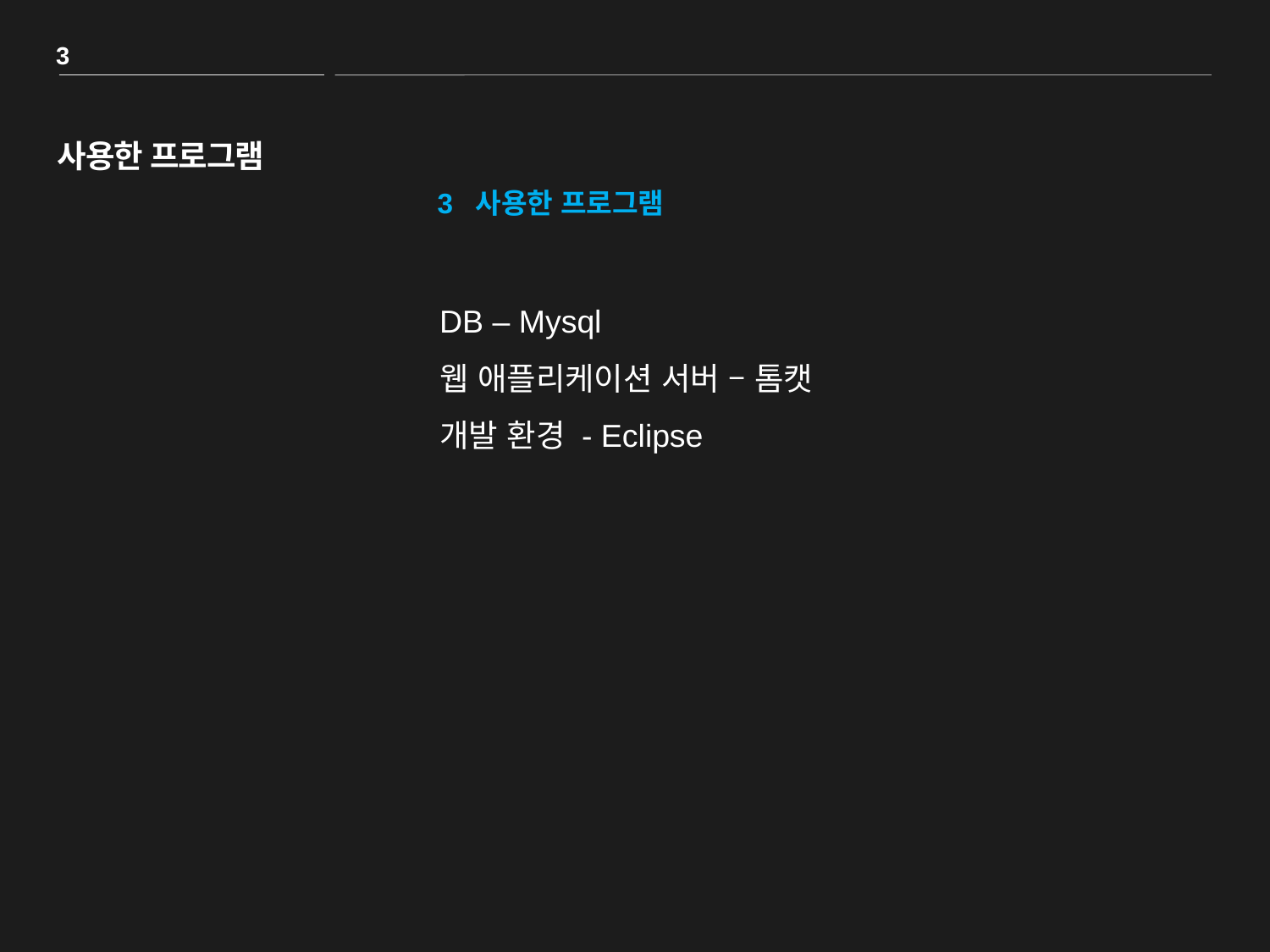

3
# 사용한 프로그램
3  사용한 프로그램
DB – Mysql
웹 애플리케이션 서버 – 톰캣
개발 환경 - Eclipse